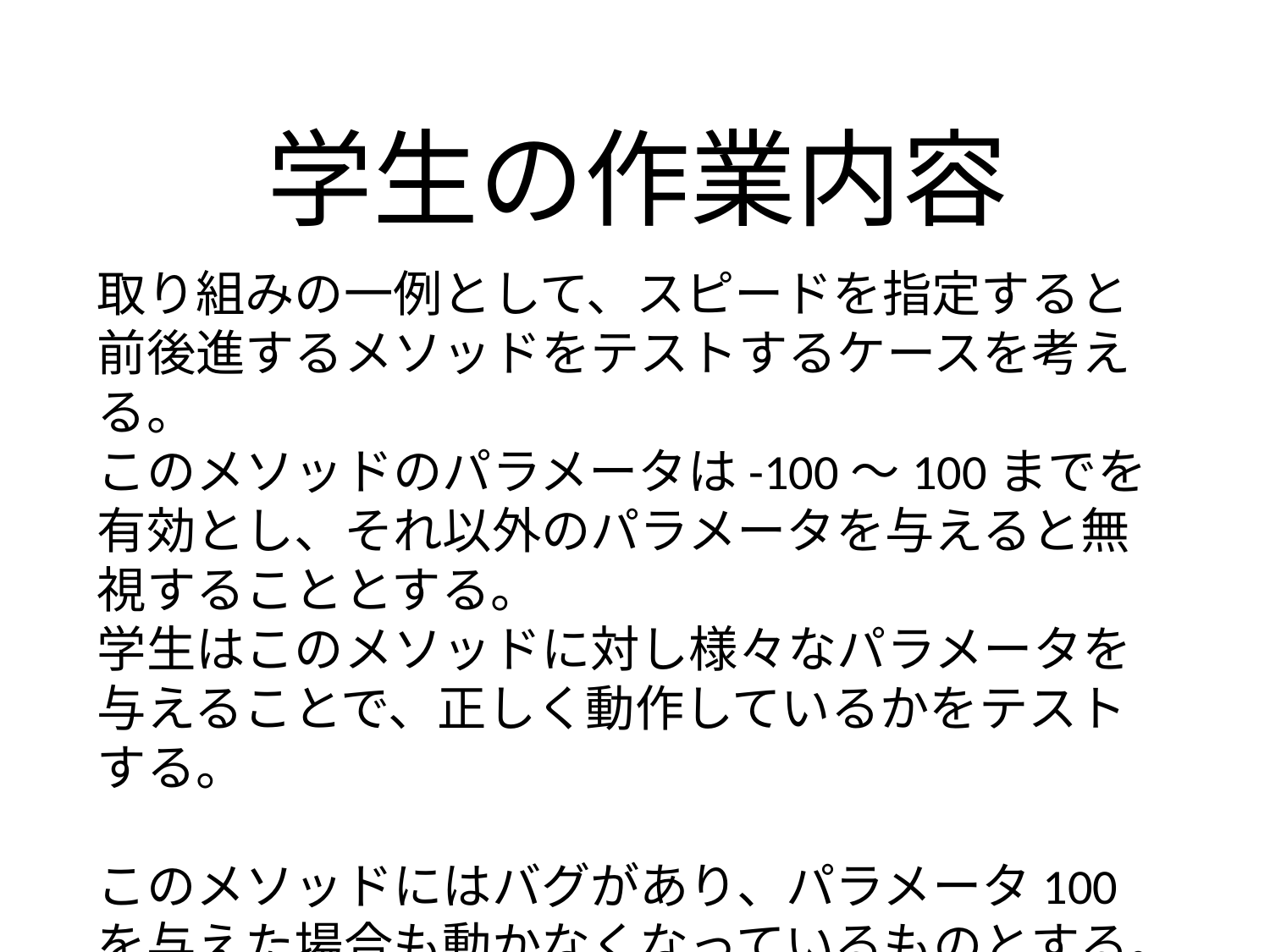

学生の作業内容
取り組みの一例として、スピードを指定すると前後進するメソッドをテストするケースを考える。
このメソッドのパラメータは-100～100までを有効とし、それ以外のパラメータを与えると無視することとする。
学生はこのメソッドに対し様々なパラメータを与えることで、正しく動作しているかをテストする。

このメソッドにはバグがあり、パラメータ100を与えた場合も動かなくなっているものとする。
このバグを発見し、修正することを目的とする。